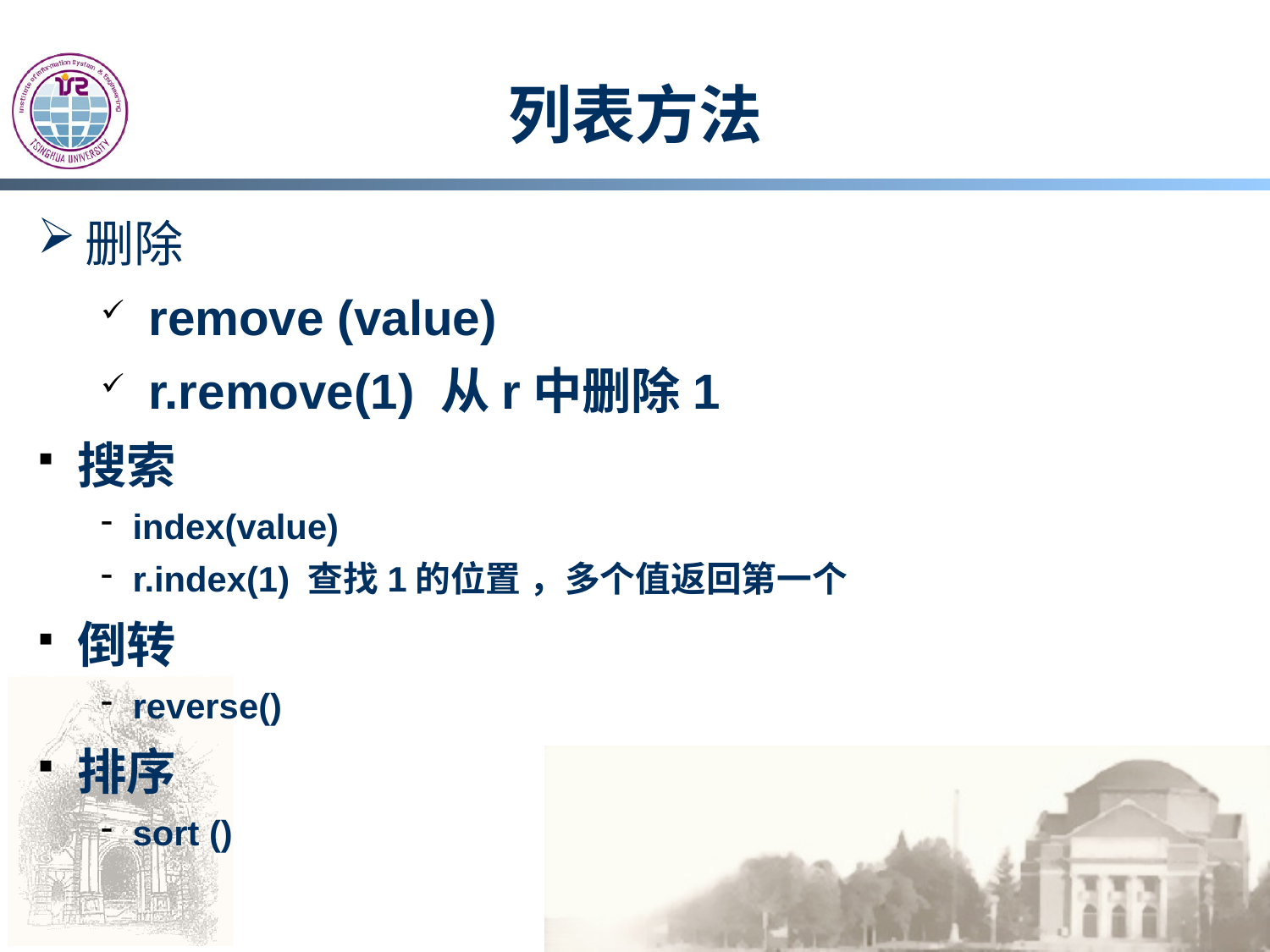

# 列表方法
删除
remove (value)
r.remove(1) 从r中删除1
搜索
index(value)
r.index(1) 查找1的位置 ，多个值返回第一个
倒转
reverse()
排序
sort ()